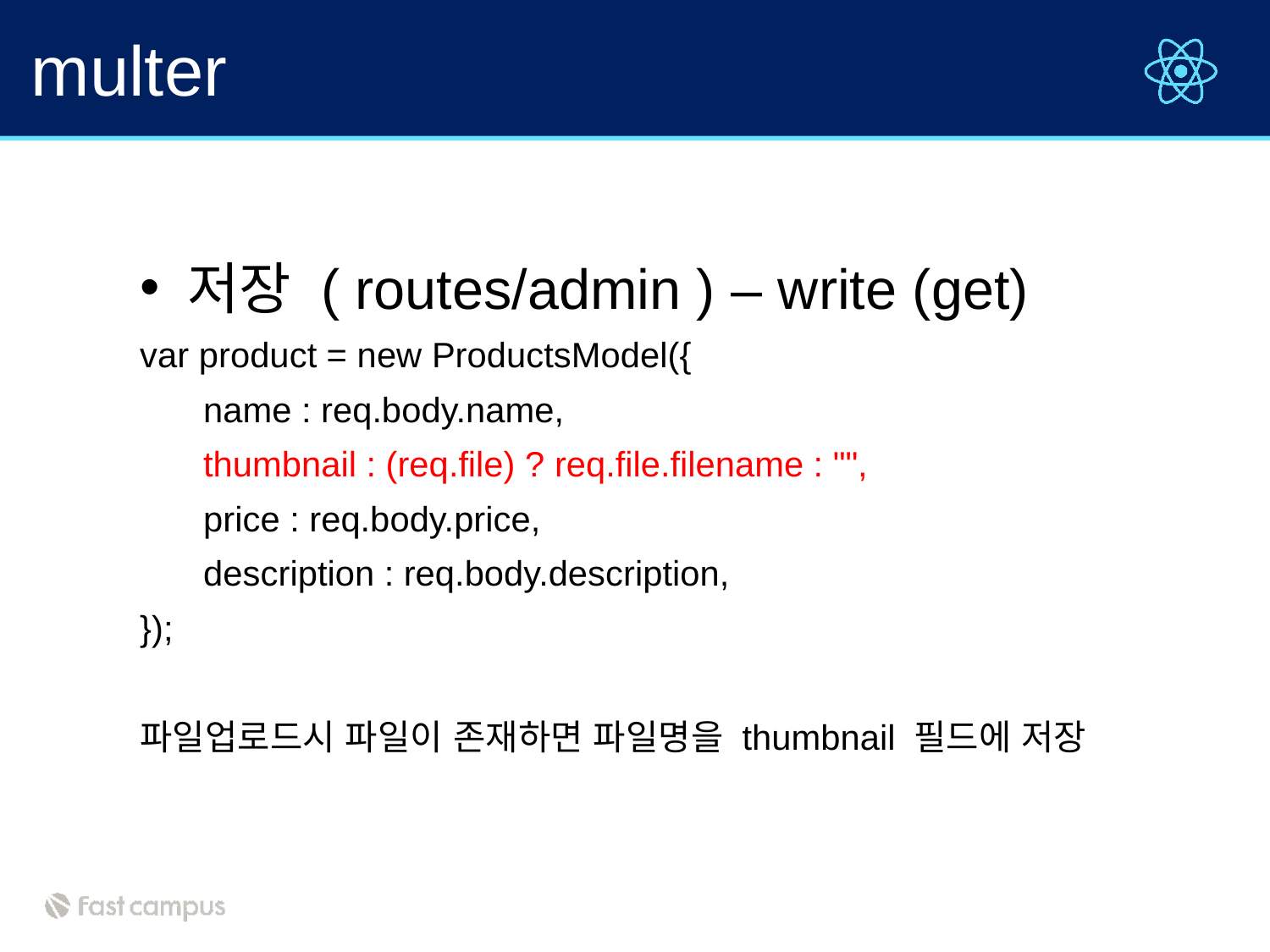

# multer
저장 ( routes/admin ) – write (get)
var product = new ProductsModel({
name : req.body.name,
thumbnail : (req.file) ? req.file.filename : "",
price : req.body.price,
description : req.body.description,
});

파일업로드시 파일이 존재하면 파일명을 thumbnail 필드에 저장